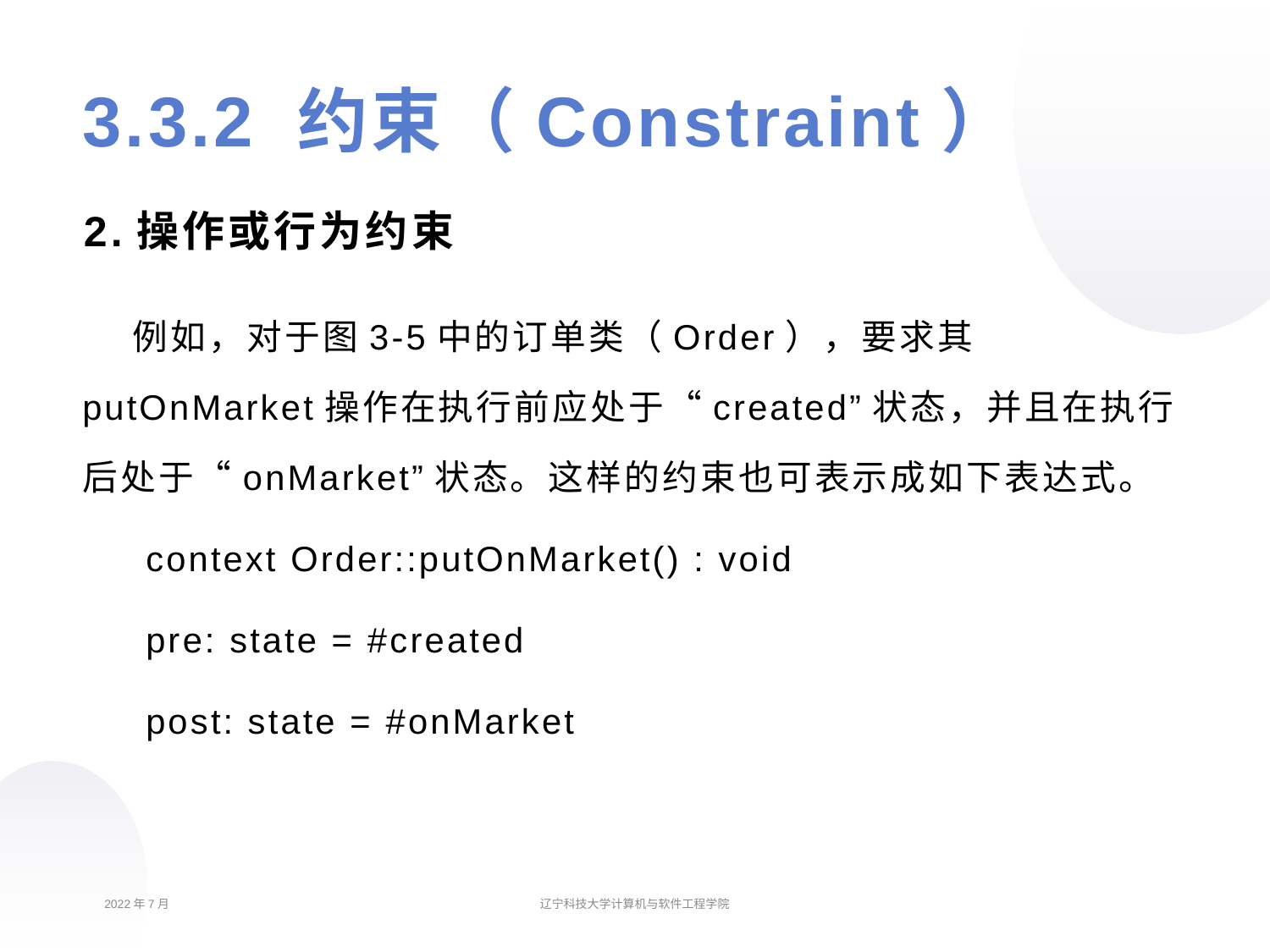

# 3.3.2 约束（Constraint）
2.操作或行为约束
    例如，对于图3-5中的订单类（Order），要求其putOnMarket操作在执行前应处于“created”状态，并且在执行后处于“onMarket”状态。这样的约束也可表示成如下表达式。
context Order::putOnMarket() : void
pre: state = #created
post: state = #onMarket

2022年7月
辽宁科技大学计算机与软件工程学院
92